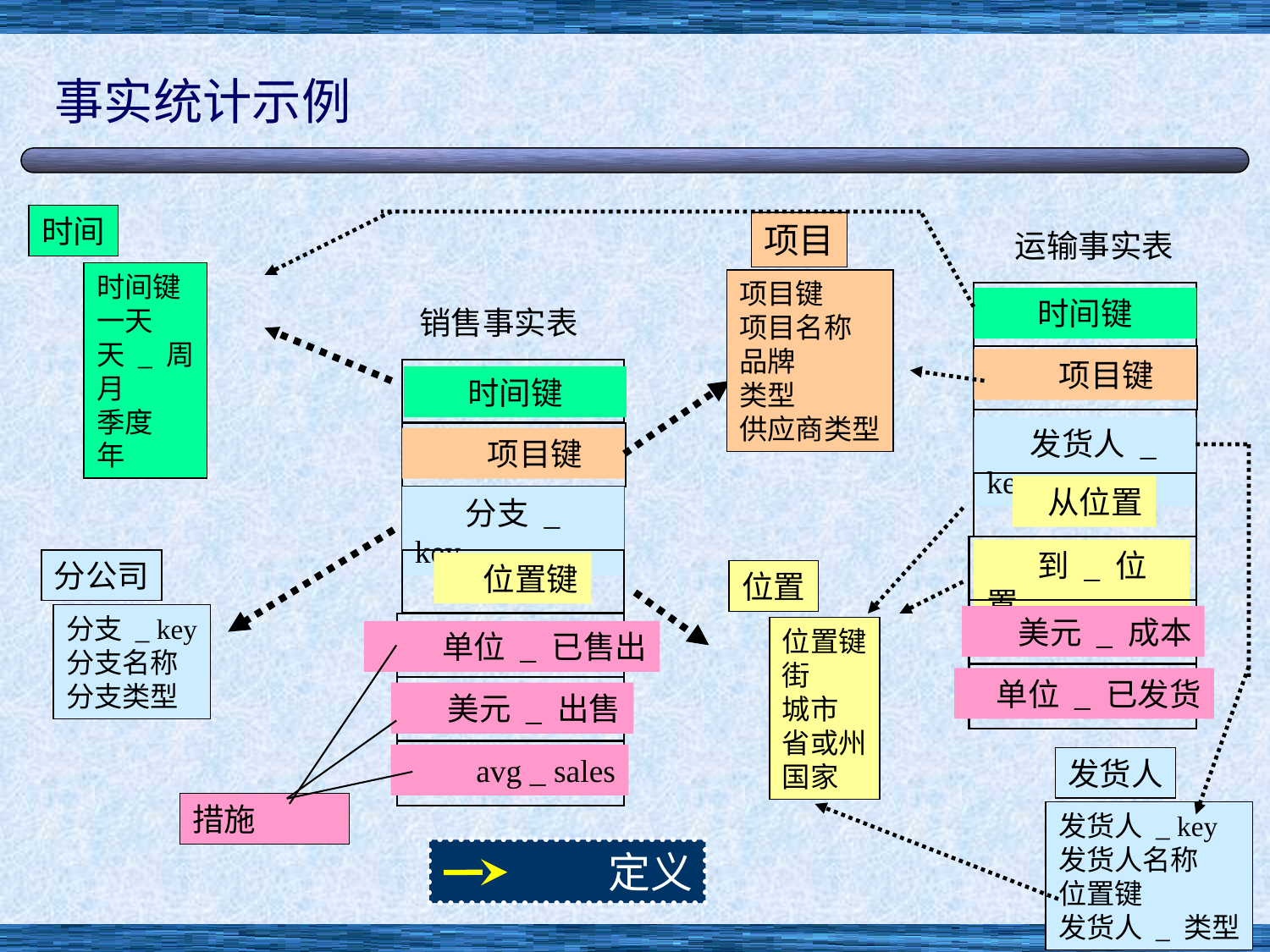

# 事实统计示例
时间
时间键
一天
天 _ 周
月
季度
年

项目
项目键
项目名称
品牌
类型
供应商类型

运输事实表

时间键
销售事实表

         项目键

时间键

     发货人 _ key

         项目键

  从位置

      分支 _ key

      到 _ 位置
分公司
分支 _ key
分支名称
分支类型

    位置键
位置
位置键
街
城市
省或州
国家

     美元 _ 成本

        单位 _ 已售出

   单位 _ 已发货

     美元 _ 出售

         avg _ sales
发货人
发货人 _ key
发货人名称
位置键
发货人 _ 类型

措施

定义